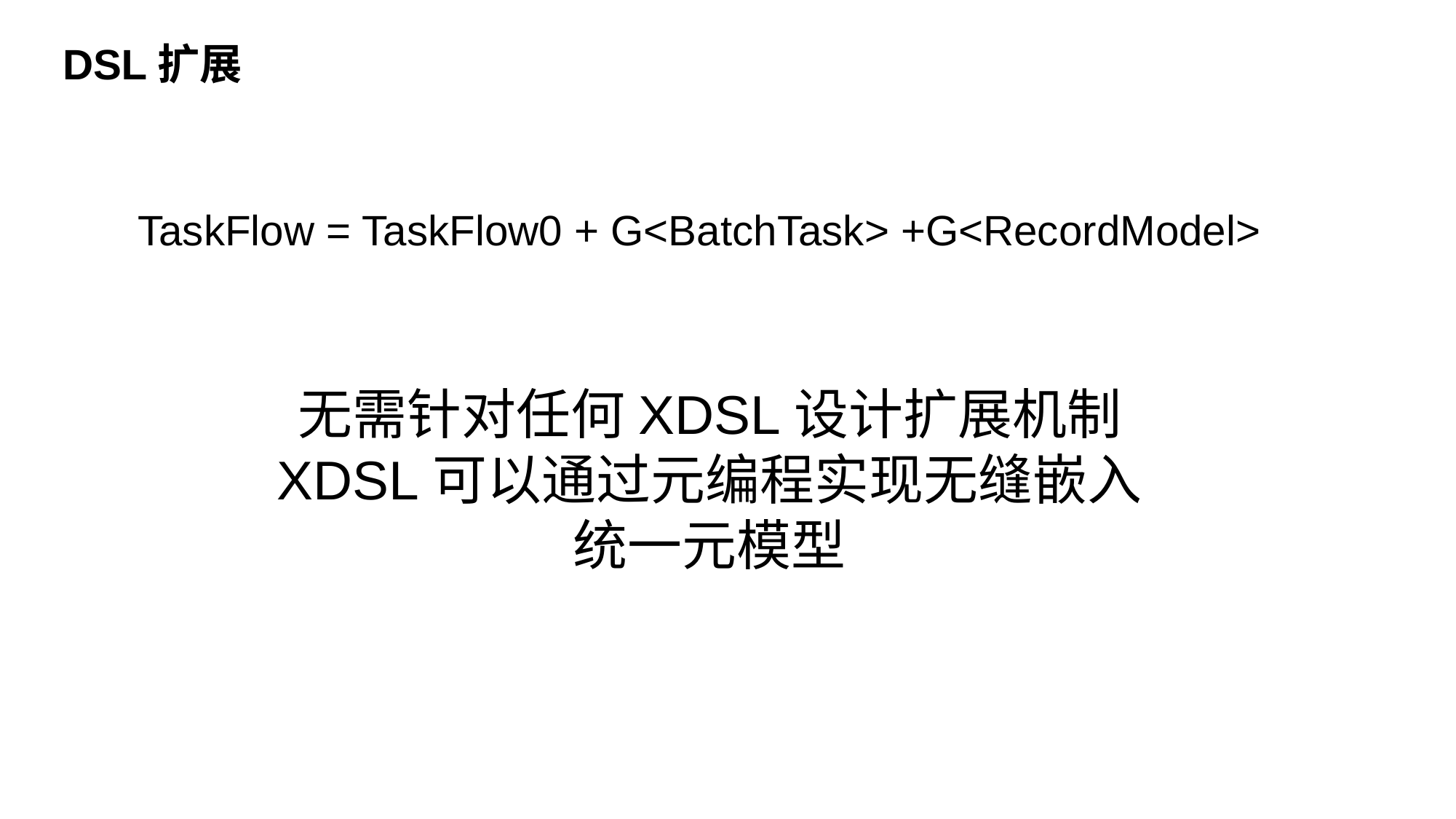

DSL扩展
TaskFlow = TaskFlow0 + G<BatchTask> +G<RecordModel>
无需针对任何XDSL设计扩展机制
XDSL可以通过元编程实现无缝嵌入
统一元模型